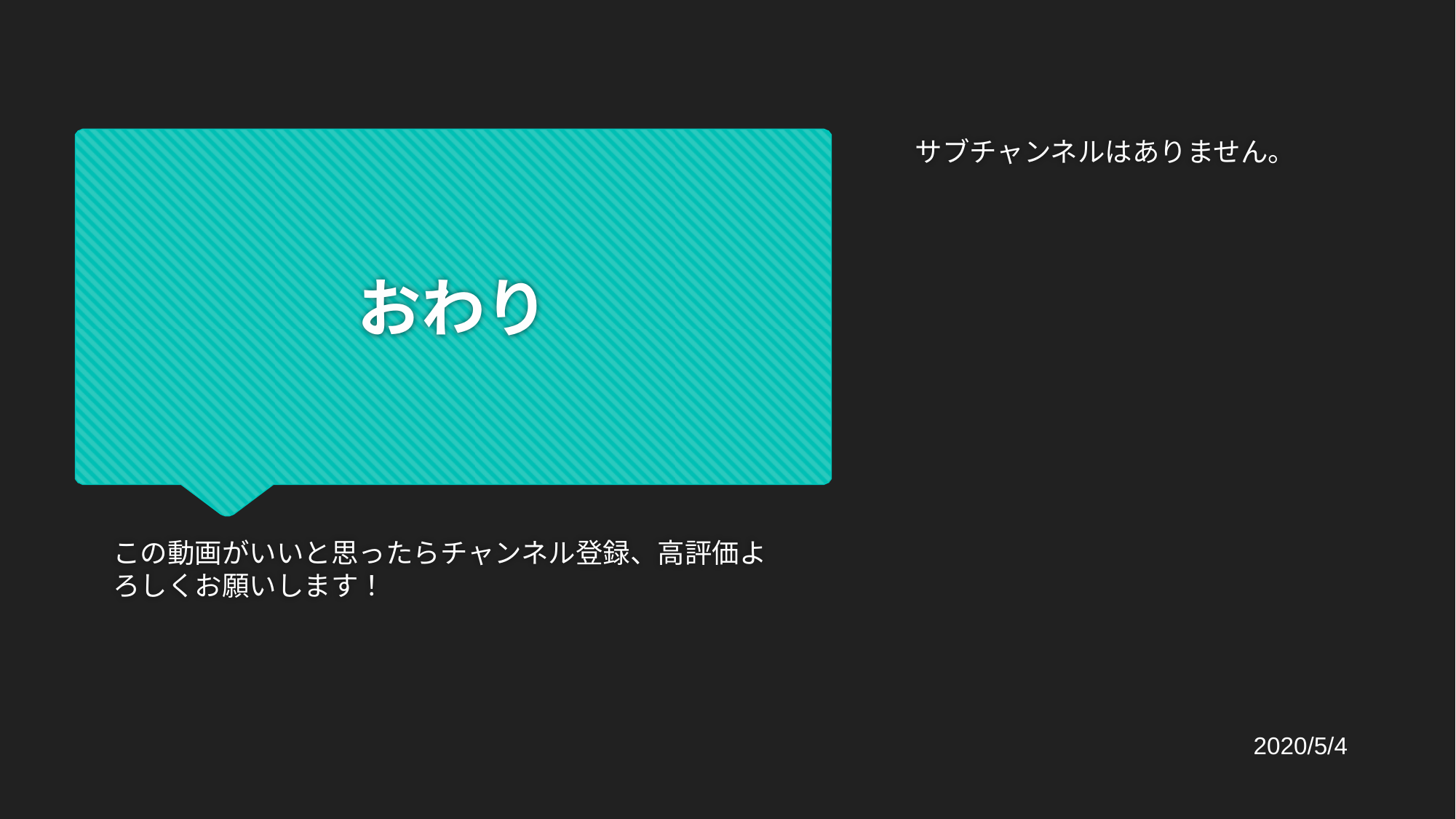

サブチャンネルはありません。
# おわり
この動画がいいと思ったらチャンネル登録、高評価よろしくお願いします！
2020/5/4